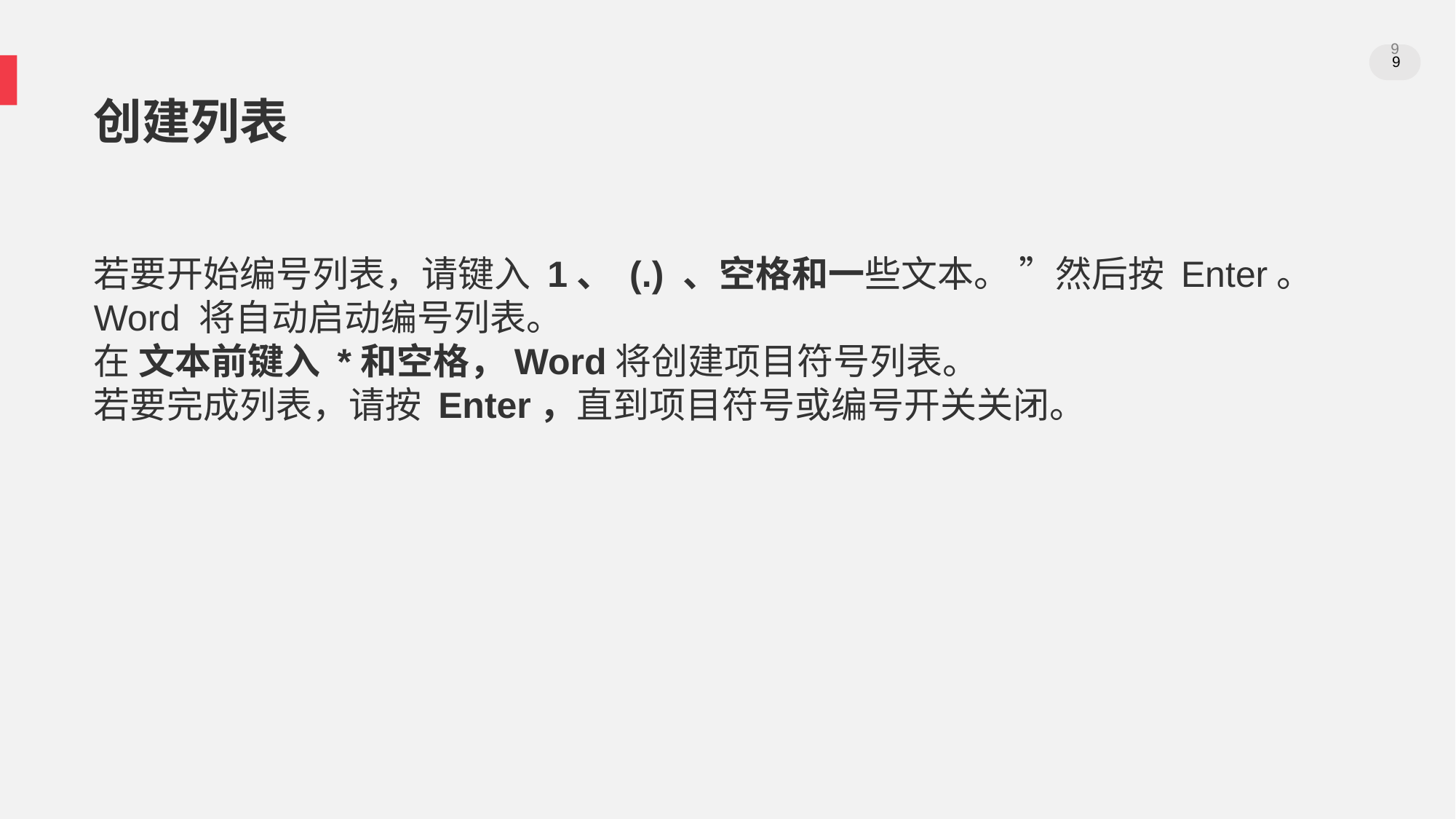

。

9
9

创建列表

若要开始编号列表，请键入 1、 (.) 、空格和一些文本。 ”然后按 Enter。 Word 将自动启动编号列表。
在 文本前键入 *和空格，Word将创建项目符号列表。
若要完成列表，请按 Enter，直到项目符号或编号开关关闭。